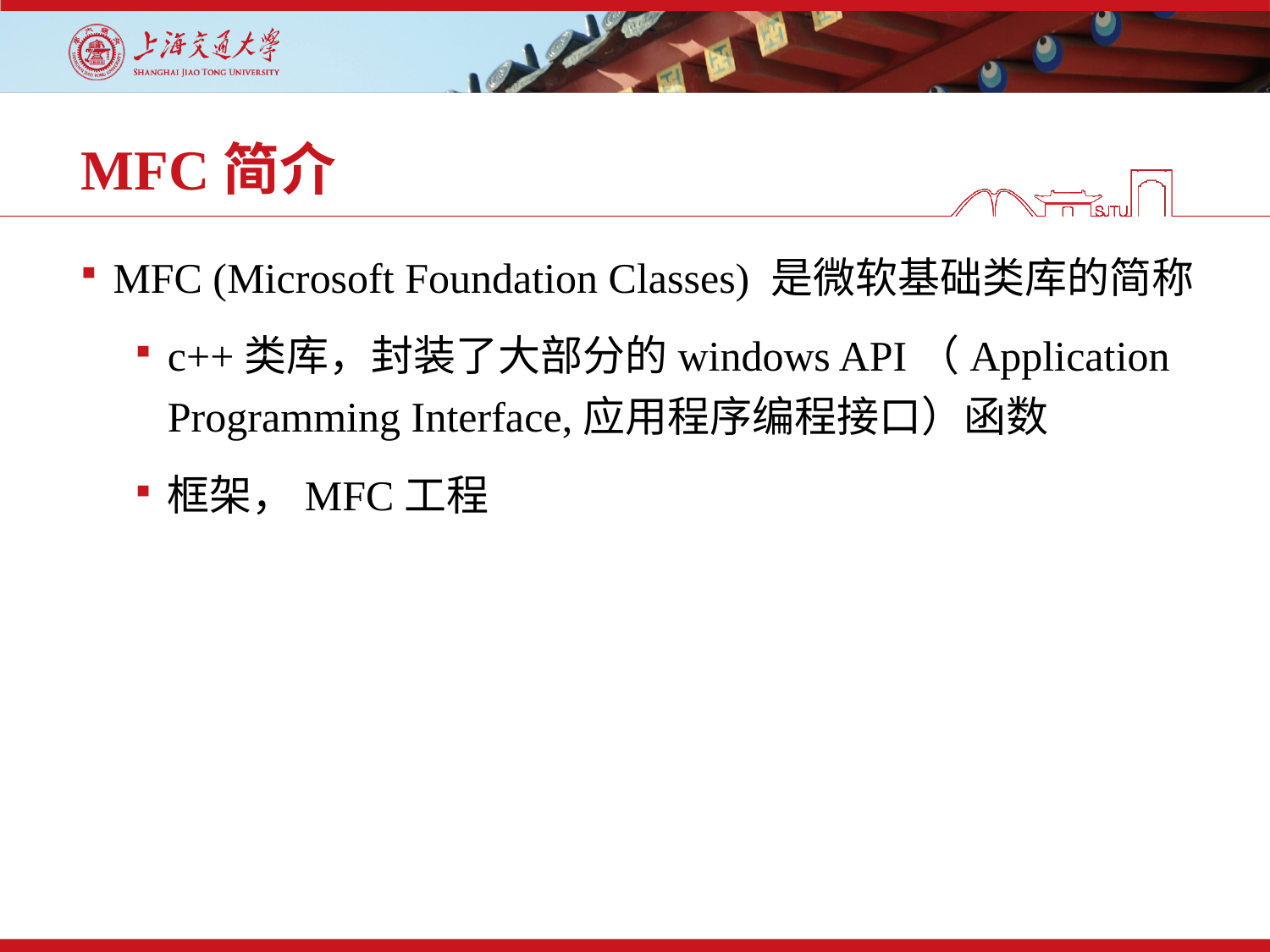

# MFC简介
MFC (Microsoft Foundation Classes) 是微软基础类库的简称
c++类库，封装了大部分的windows API（Application Programming Interface,应用程序编程接口）函数
框架，MFC工程